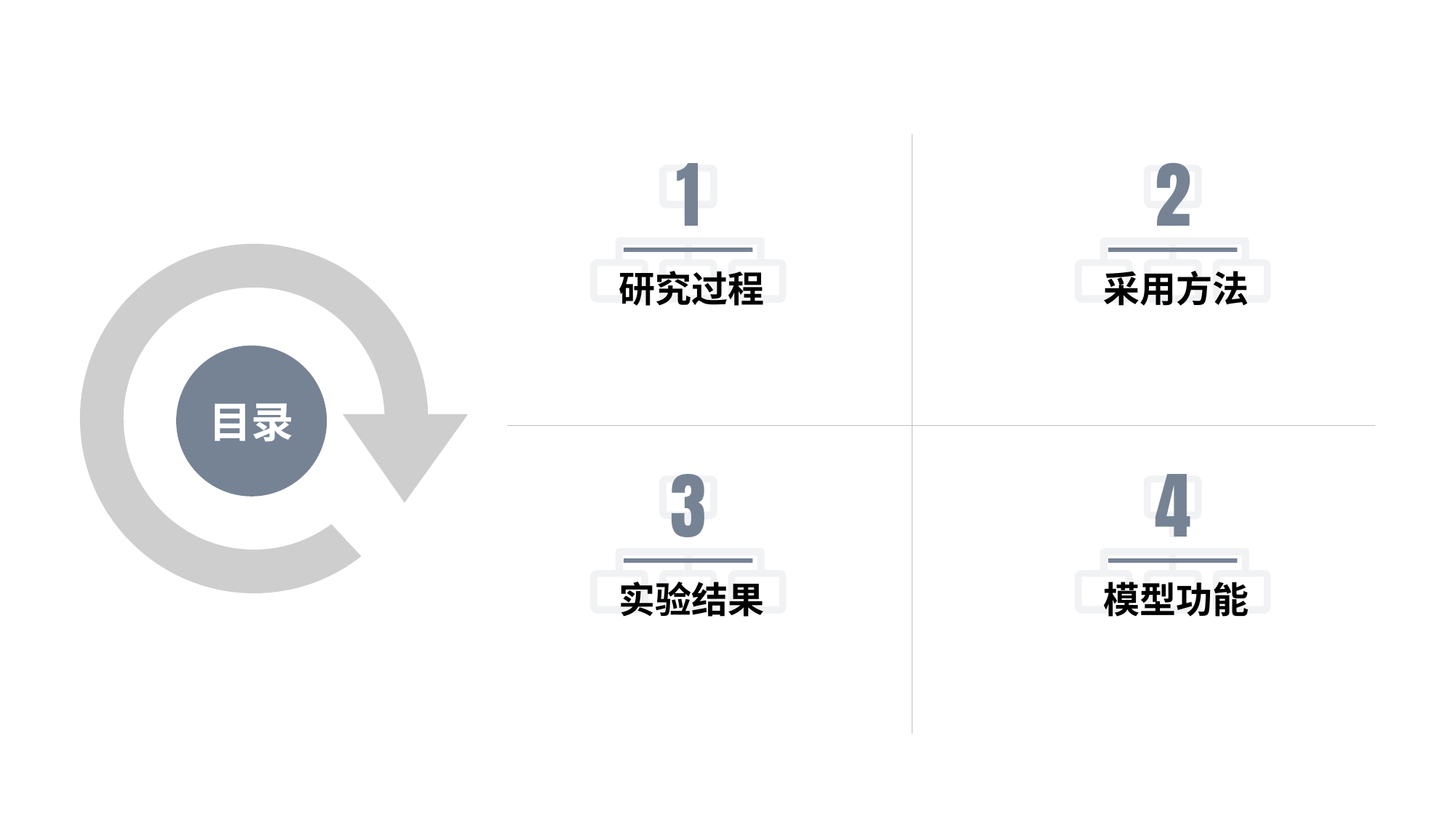

1

研究过程
2

采用方法

目录
3

实验结果
4

模型功能